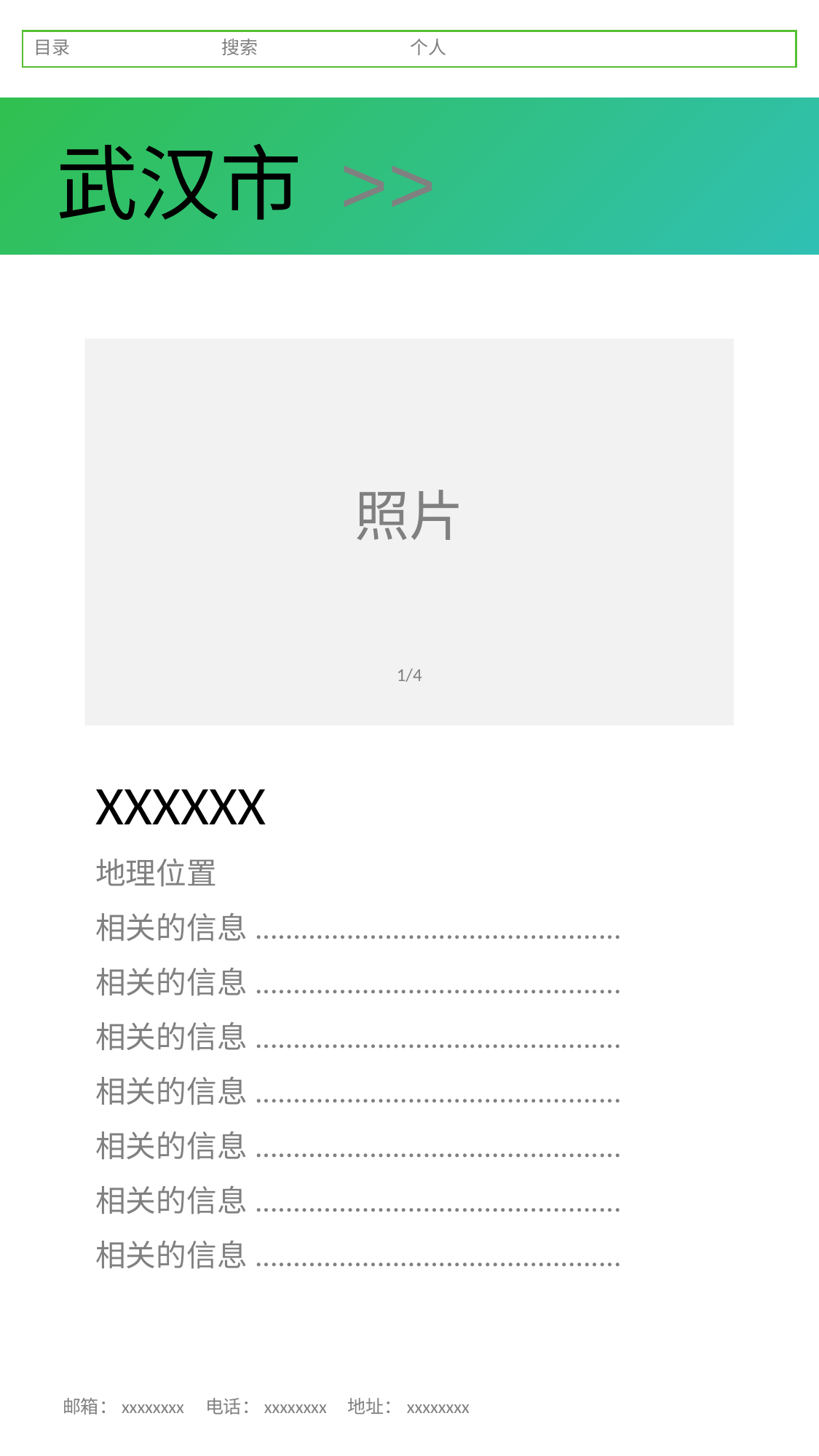

目录                                      搜索                                      个人

武汉市 >>

照片

1/4

XXXXXX
地理位置
相关的信息................................................
相关的信息................................................
相关的信息................................................
相关的信息................................................
相关的信息................................................
相关的信息................................................
相关的信息................................................

邮箱：xxxxxxxx    电话：xxxxxxxx    地址：xxxxxxxx